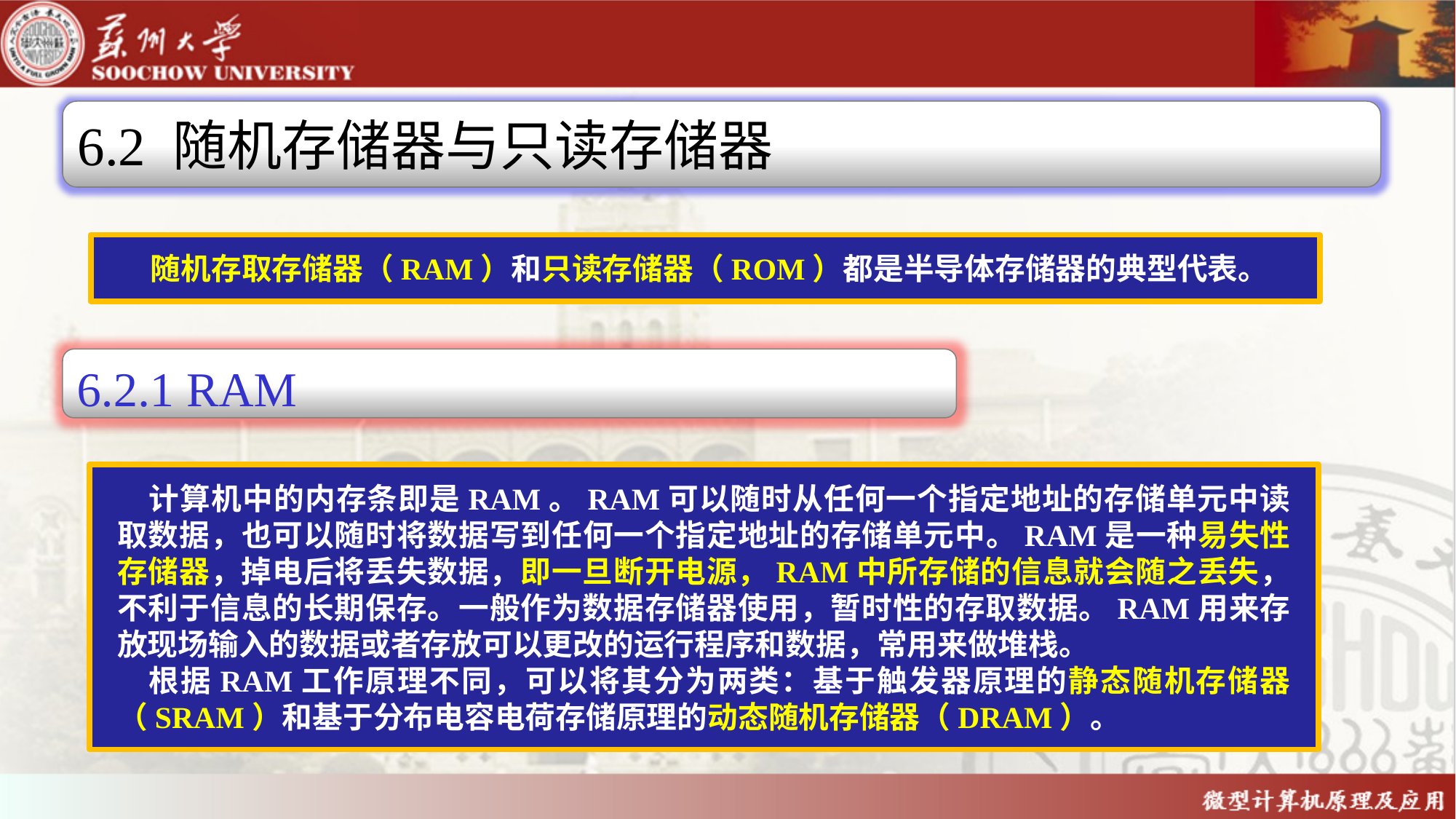

6.2 随机存储器与只读存储器
随机存取存储器（RAM）和只读存储器（ROM）都是半导体存储器的典型代表。
6.2.1 RAM
计算机中的内存条即是RAM。RAM可以随时从任何一个指定地址的存储单元中读取数据，也可以随时将数据写到任何一个指定地址的存储单元中。RAM是一种易失性存储器，掉电后将丢失数据，即一旦断开电源，RAM中所存储的信息就会随之丢失，不利于信息的长期保存。一般作为数据存储器使用，暂时性的存取数据。RAM用来存放现场输入的数据或者存放可以更改的运行程序和数据，常用来做堆栈。
根据RAM工作原理不同，可以将其分为两类：基于触发器原理的静态随机存储器（SRAM）和基于分布电容电荷存储原理的动态随机存储器（DRAM）。